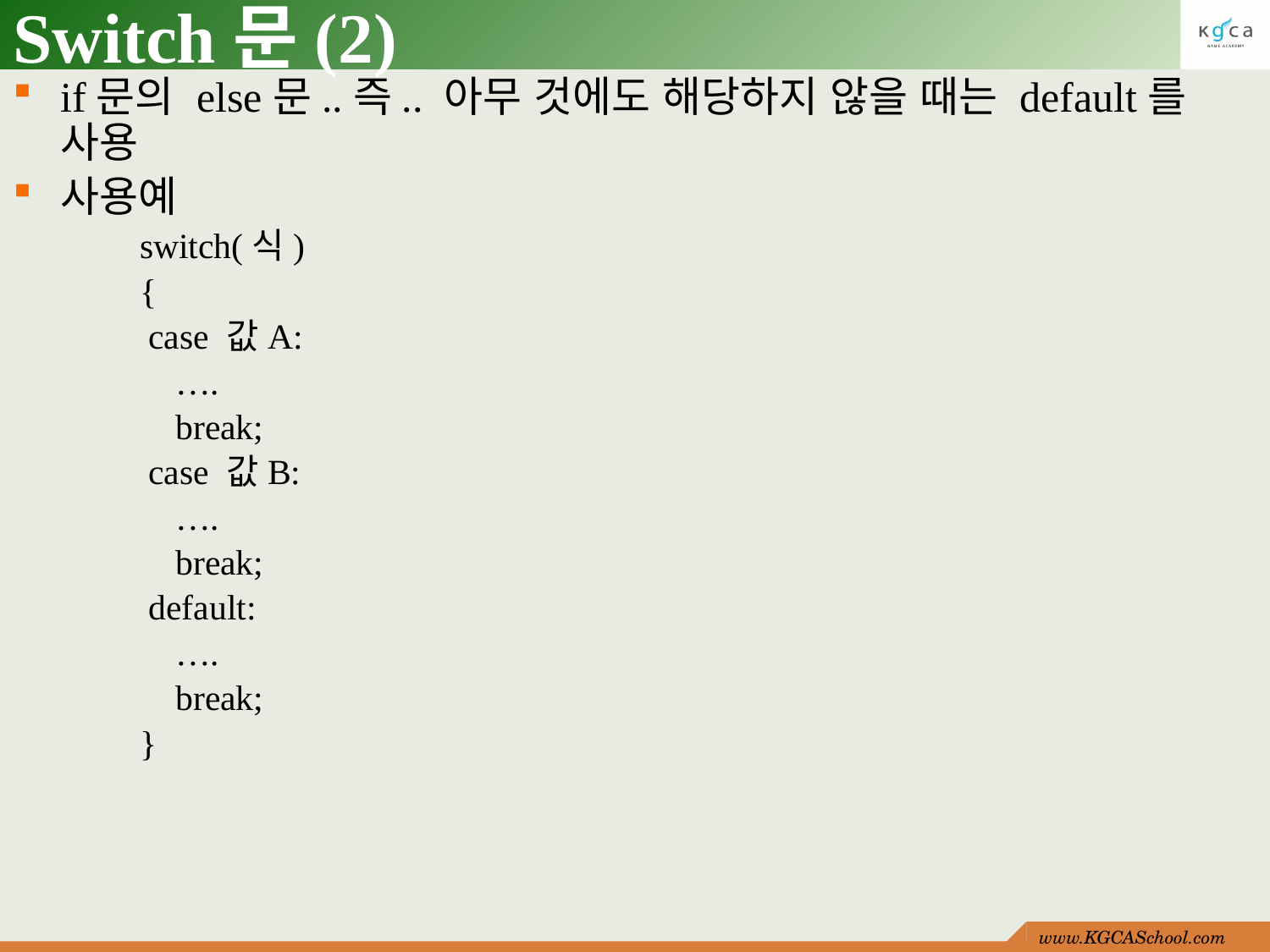

# Switch문(2)
if문의 else문..즉.. 아무 것에도 해당하지 않을 때는 default를 사용
사용예
switch(식)
{
 case 값A:
    ….
    break;
 case 값B:
    ….
    break;
 default:
    ….
    break;
}